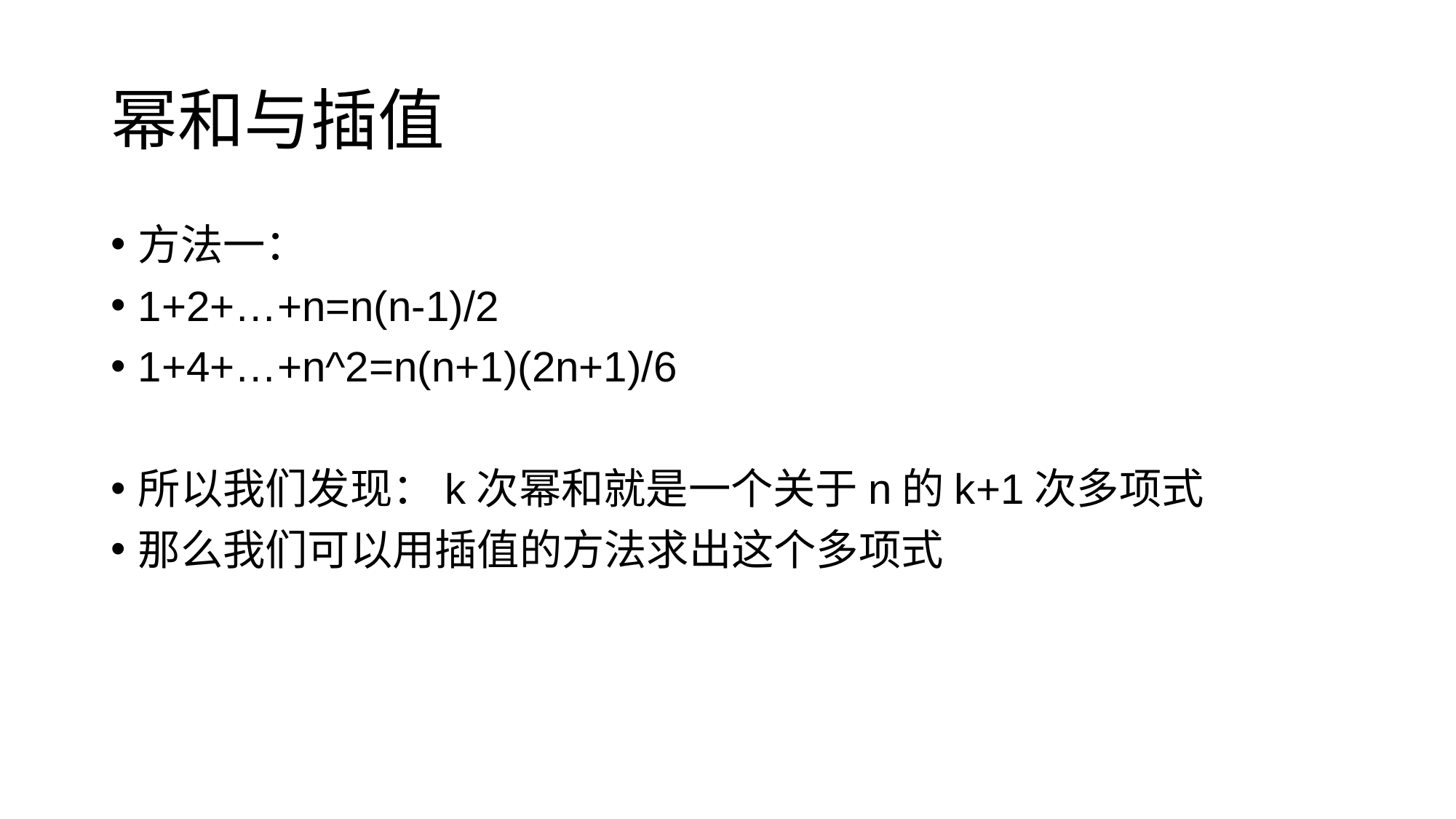

# 幂和与插值
方法一：
1+2+…+n=n(n-1)/2
1+4+…+n^2=n(n+1)(2n+1)/6

所以我们发现：k次幂和就是一个关于n的k+1次多项式
那么我们可以用插值的方法求出这个多项式